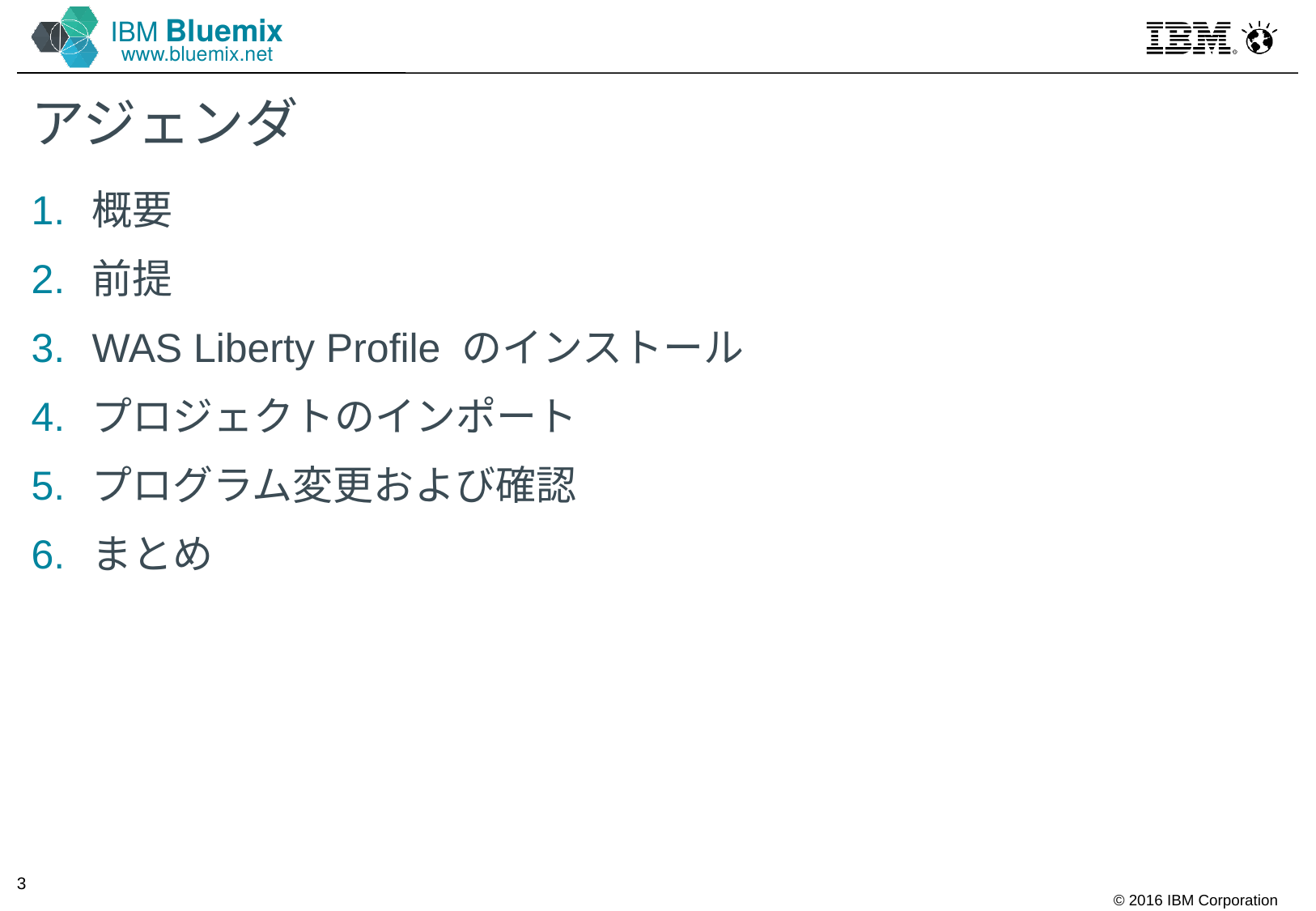

# アジェンダ
概要
前提
WAS Liberty Profile のインストール
プロジェクトのインポート
プログラム変更および確認
まとめ